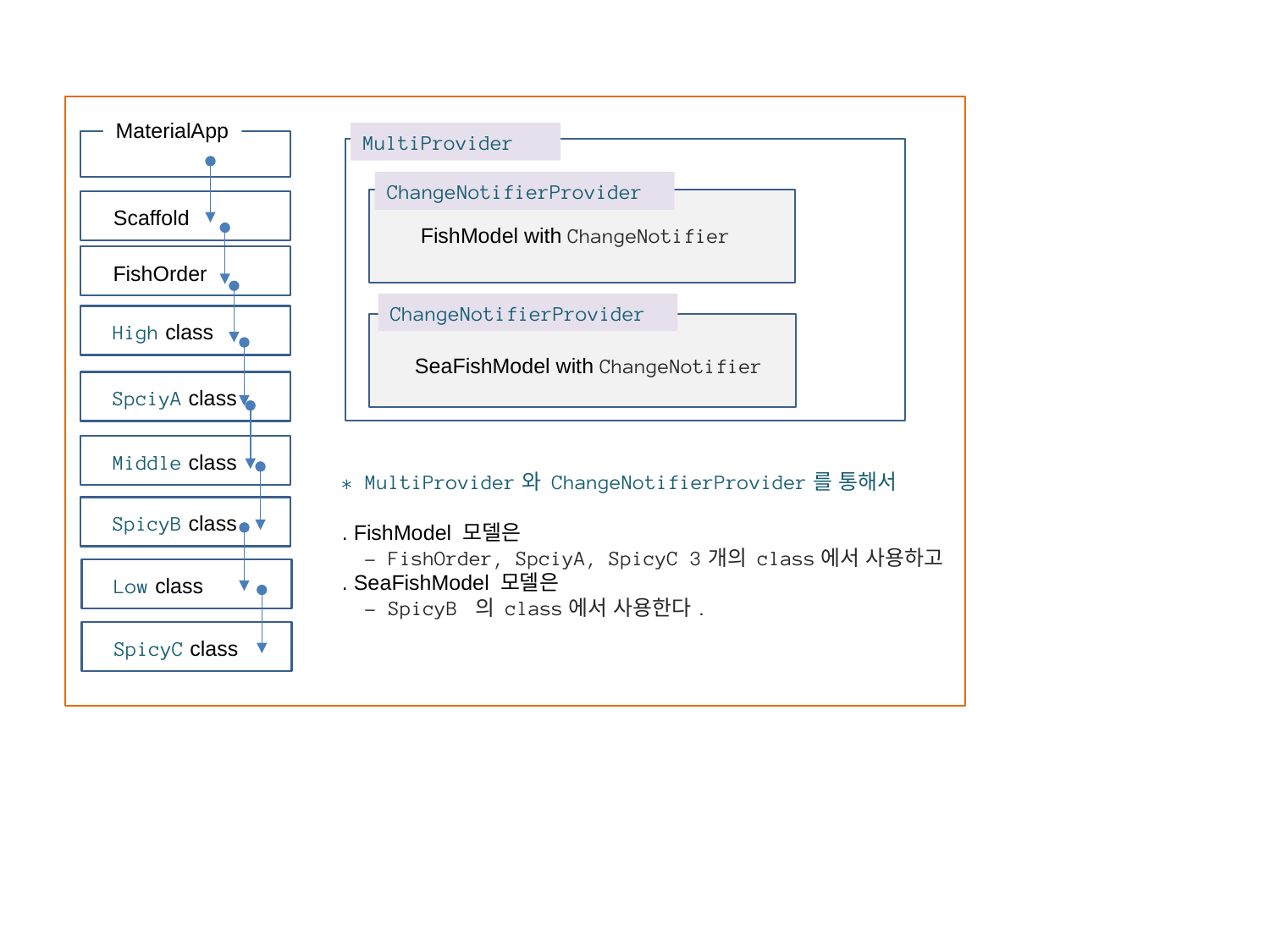

MaterialApp
MultiProvider

ChangeNotifierProvider

FishModel with ChangeNotifier

Scaffold

FishOrder
ChangeNotifierProvider

High class

SeaFishModel with ChangeNotifier

SpciyA class

Middle class
* MultiProvider와 ChangeNotifierProvider를 통해서

. FishModel 모델은
  - FishOrder, SpciyA, SpicyC 3개의 class에서 사용하고
. SeaFishModel 모델은
  - SpicyB 의 class에서 사용한다.

SpicyB class

Low class

SpicyC class